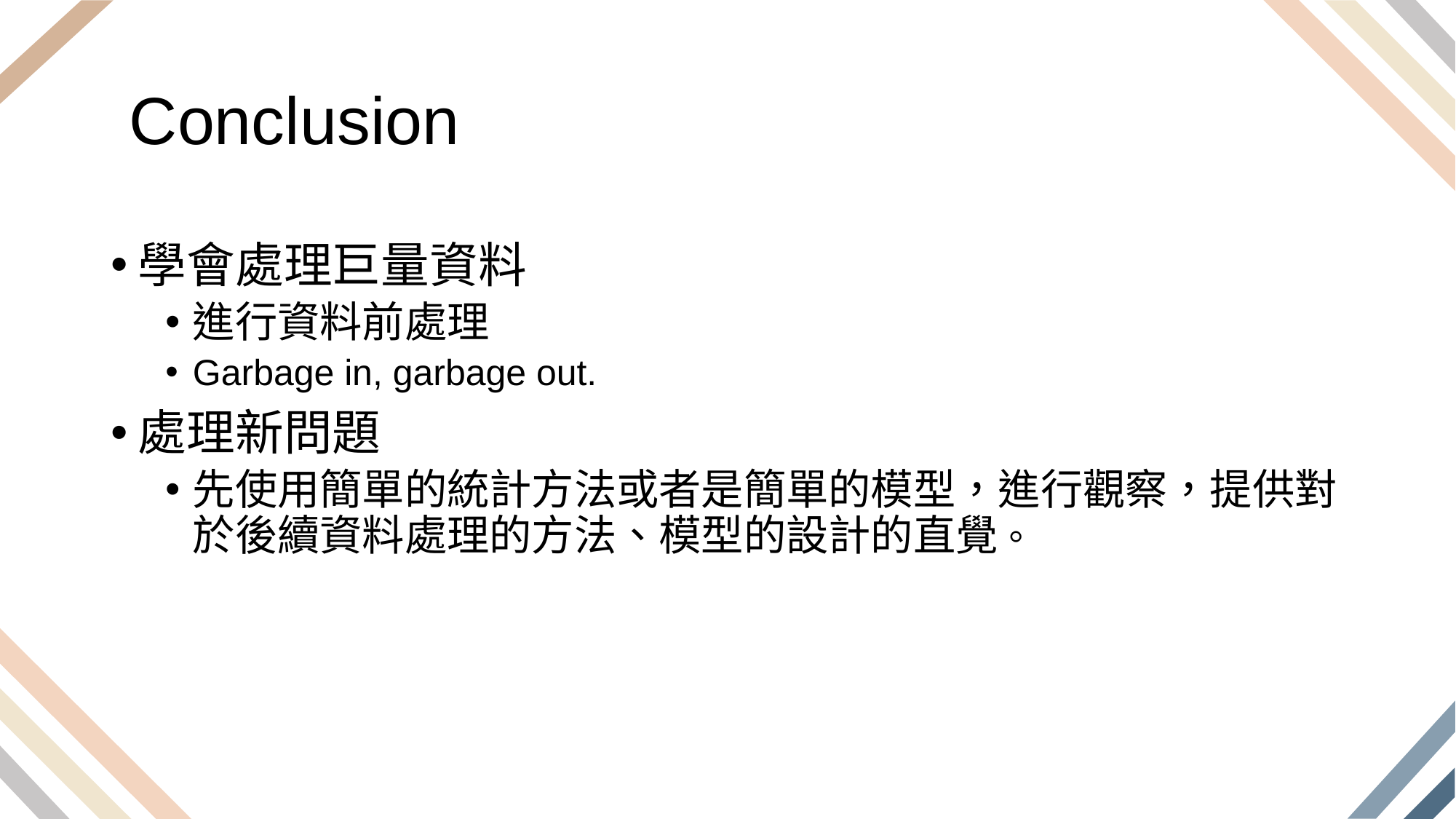

# Conclusion
學會處理巨量資料
進行資料前處理
Garbage in, garbage out.
處理新問題
先使用簡單的統計方法或者是簡單的模型，進行觀察，提供對於後續資料處理的方法、模型的設計的直覺。